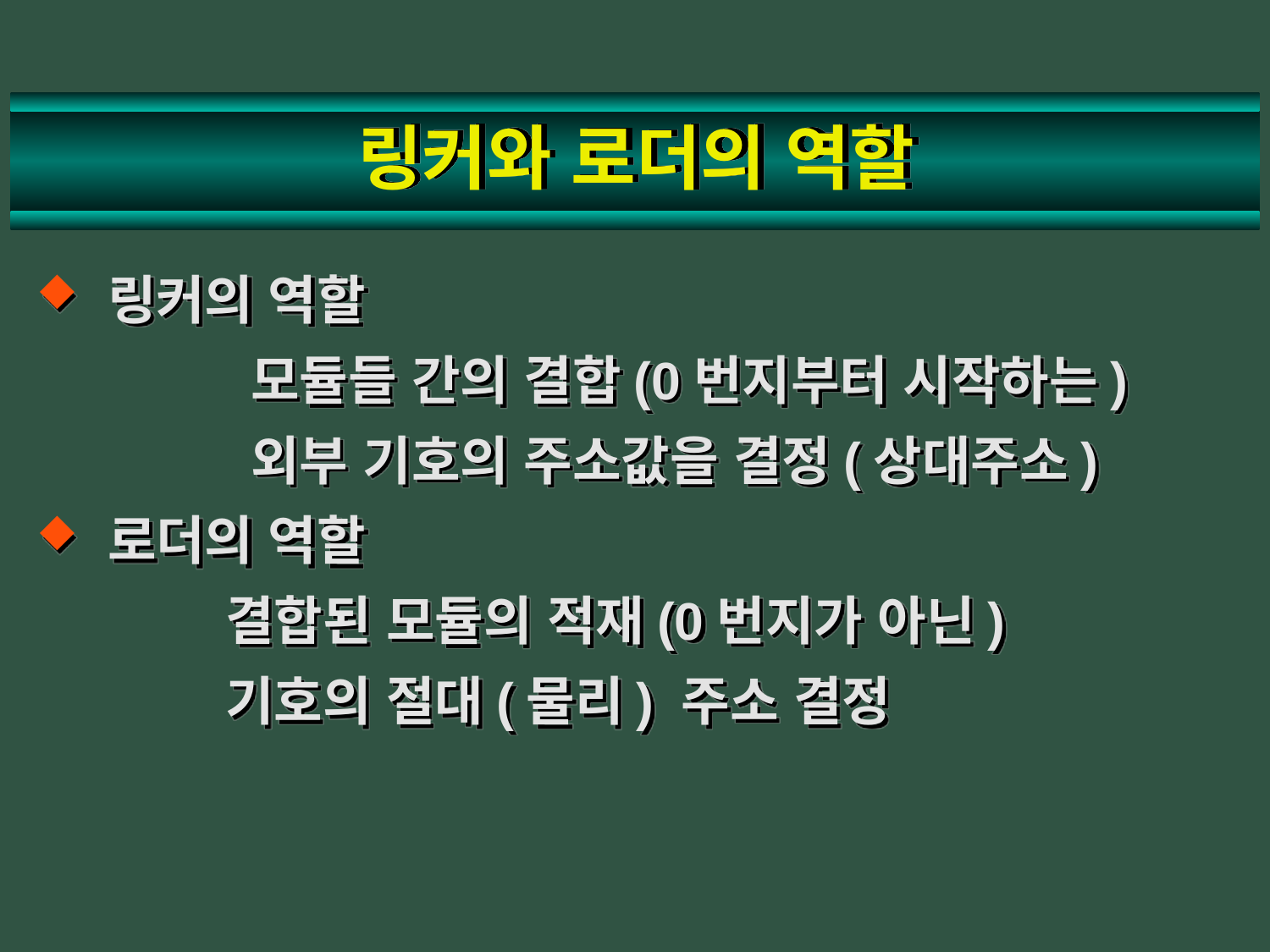

# 링커와 로더의 역할
링커의 역할
	모듈들 간의 결합(0번지부터 시작하는)
	외부 기호의 주소값을 결정(상대주소)
로더의 역할
	결합된 모듈의 적재(0번지가 아닌)
	기호의 절대(물리) 주소 결정